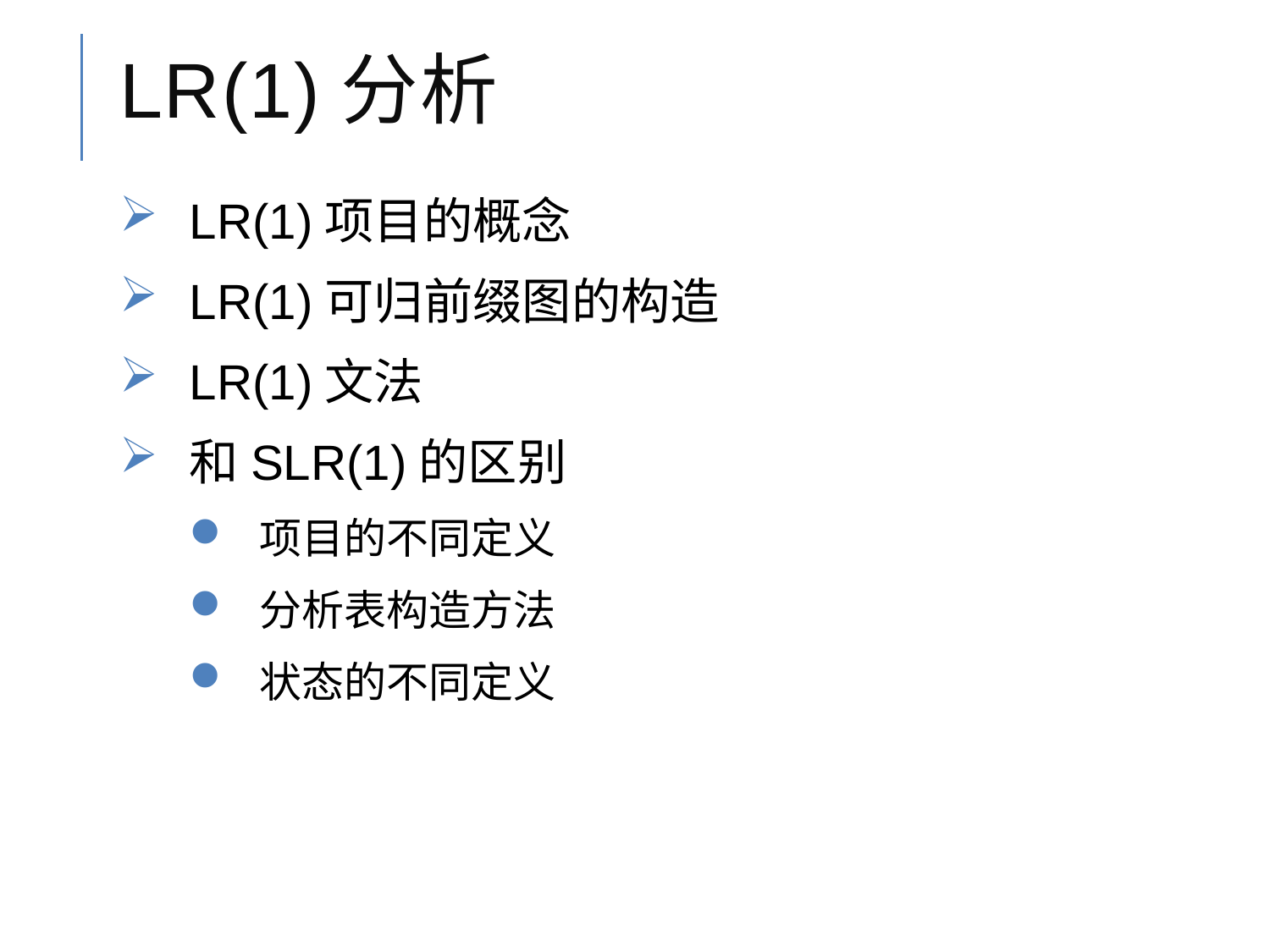

# LR(1)分析
LR(1)项目的概念
LR(1)可归前缀图的构造
LR(1)文法
和SLR(1)的区别
项目的不同定义
分析表构造方法
状态的不同定义

28